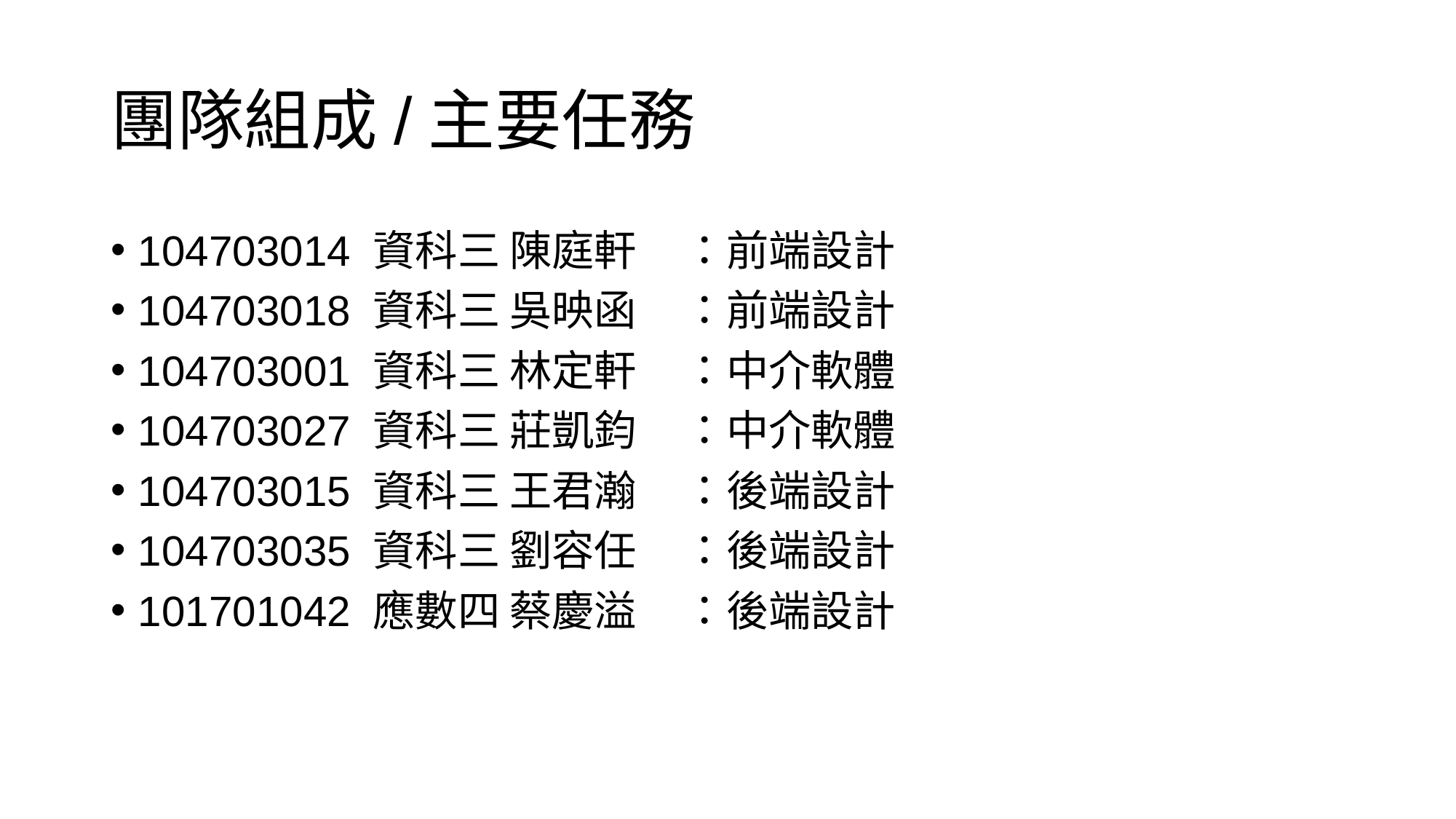

# 團隊組成/主要任務
104703014 資科三 陳庭軒	：前端設計
104703018 資科三 吳映函	：前端設計
104703001 資科三 林定軒	：中介軟體
104703027 資科三 莊凱鈞	：中介軟體
104703015 資科三 王君瀚	：後端設計
104703035 資科三 劉容任	：後端設計
101701042 應數四 蔡慶溢	：後端設計